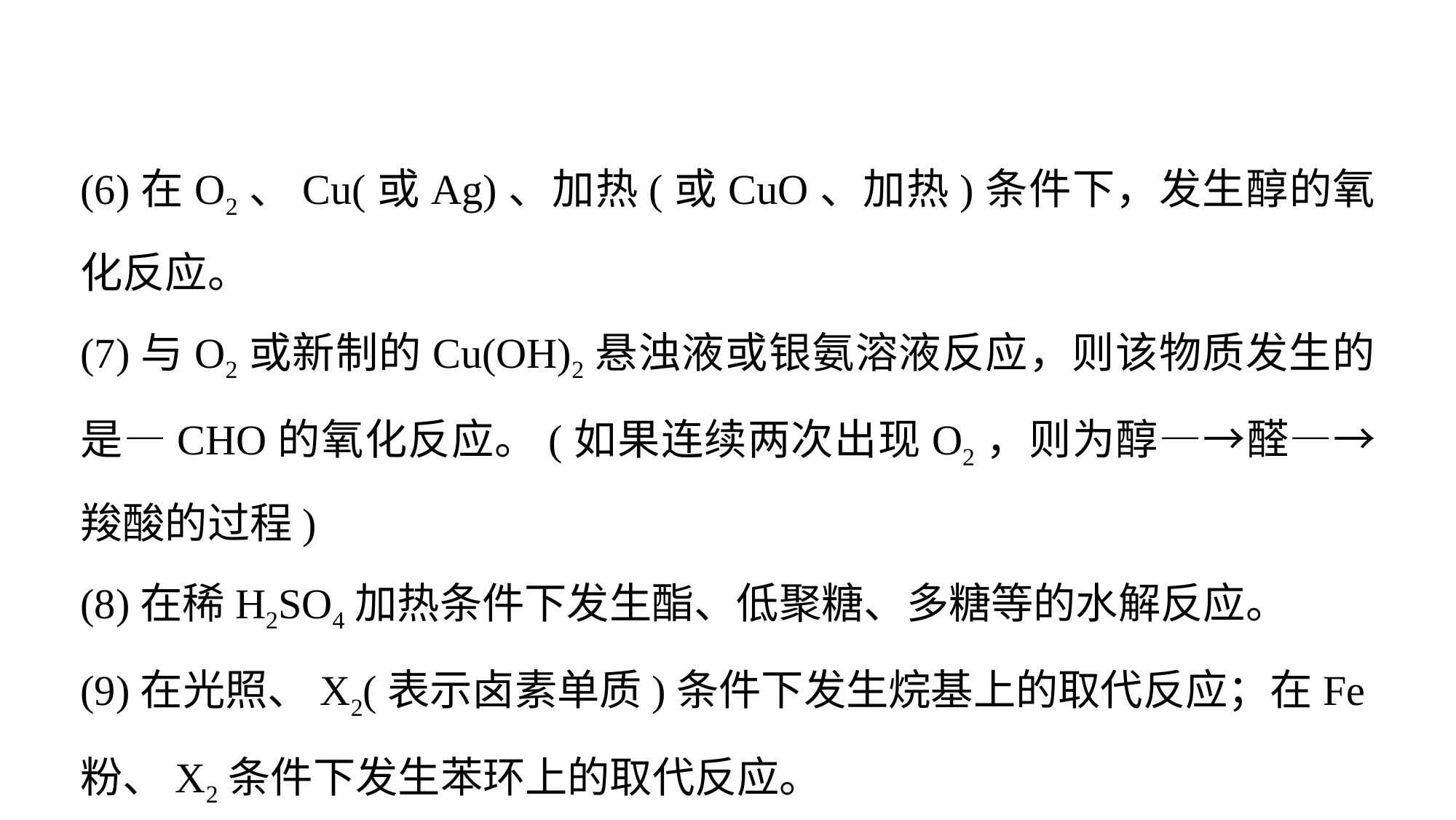

(6)在O2、Cu(或Ag)、加热(或CuO、加热)条件下，发生醇的氧化反应。
(7)与O2或新制的Cu(OH)2悬浊液或银氨溶液反应，则该物质发生的是—CHO的氧化反应。(如果连续两次出现O2，则为醇―→醛―→羧酸的过程)
(8)在稀H2SO4加热条件下发生酯、低聚糖、多糖等的水解反应。
(9)在光照、X2(表示卤素单质)条件下发生烷基上的取代反应；在Fe粉、X2条件下发生苯环上的取代反应。